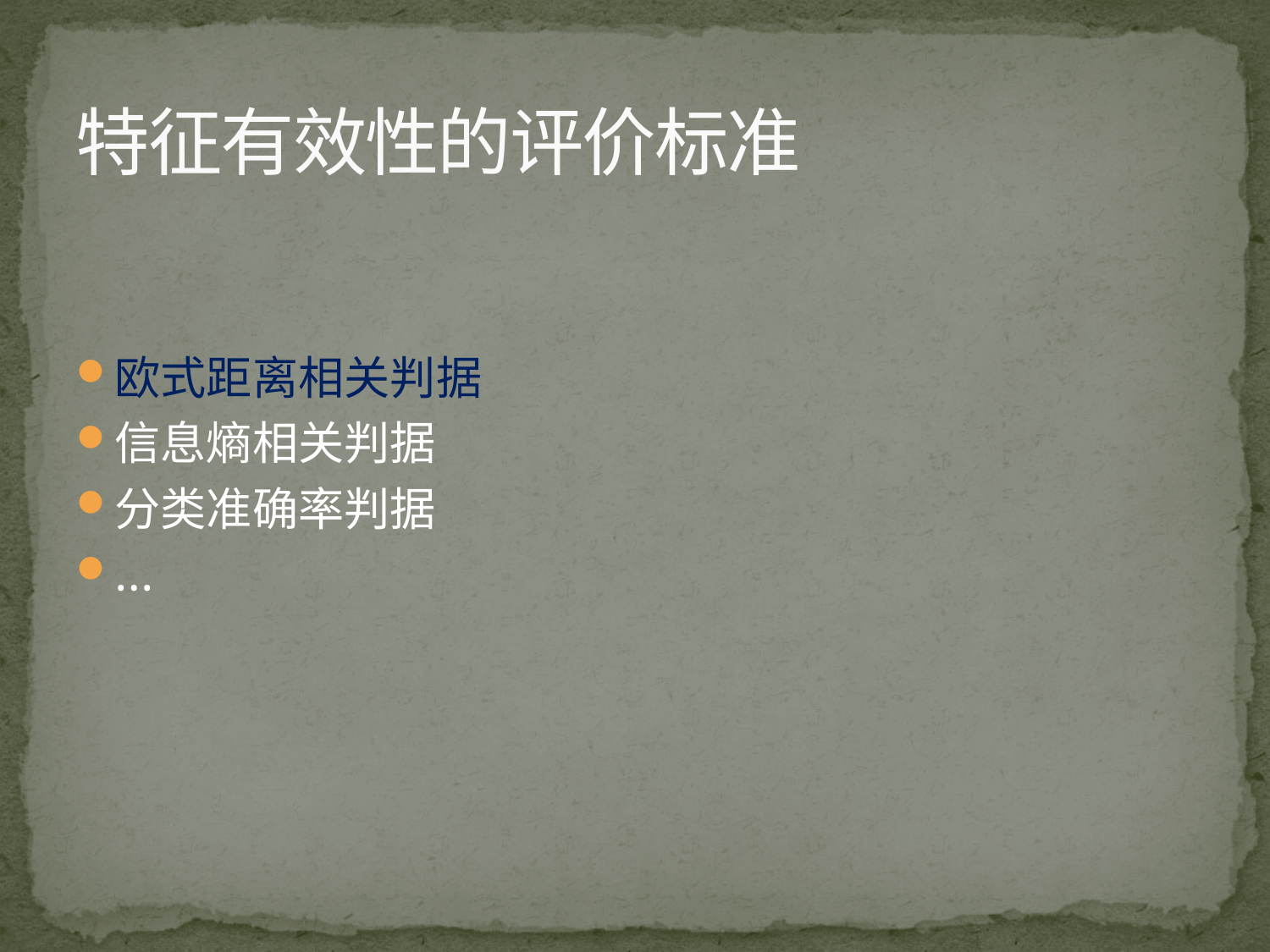

# 特征有效性的评价标准

欧式距离相关判据
信息熵相关判据
分类准确率判据
…